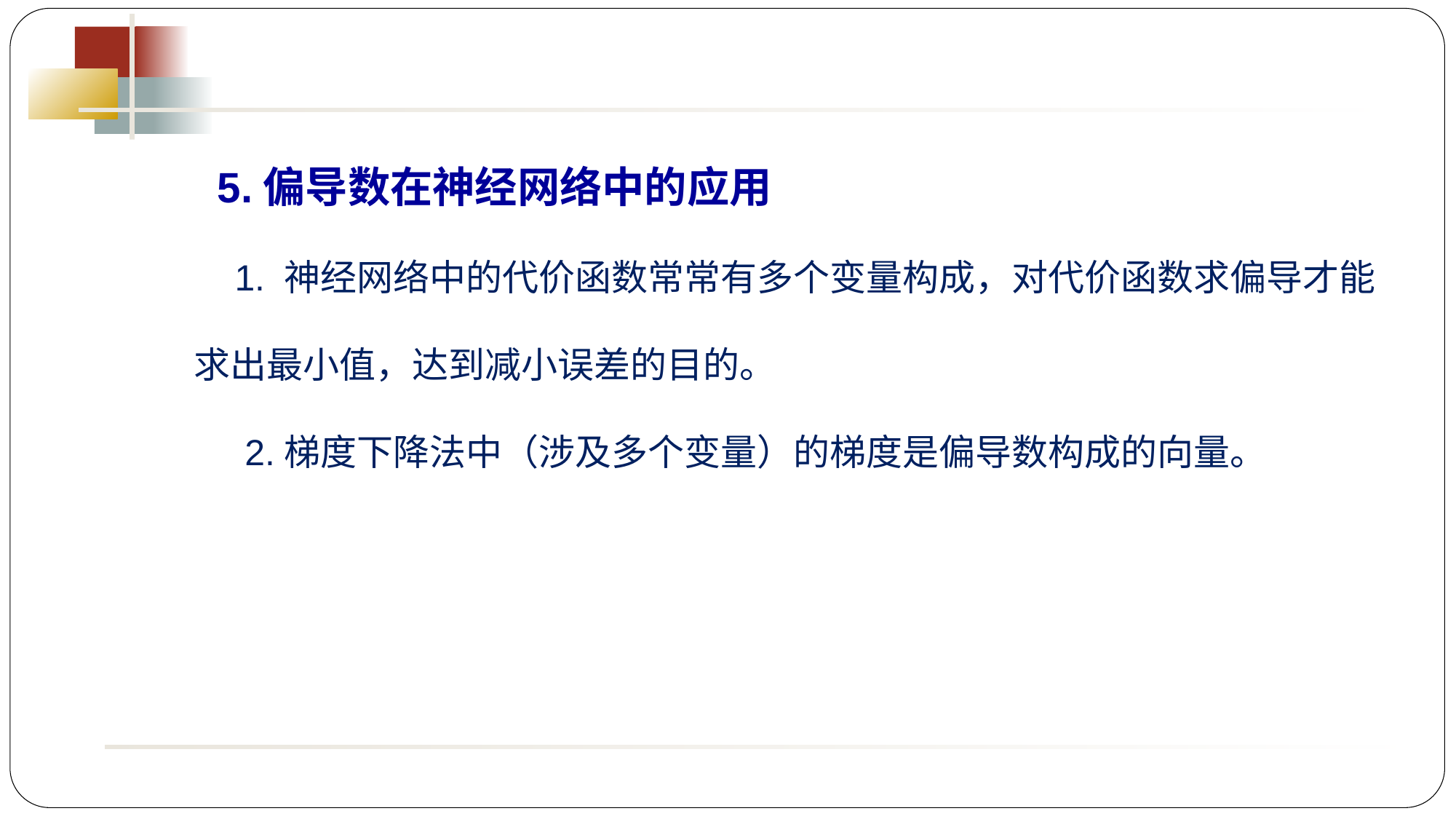

5.偏导数在神经网络中的应用
    1. 神经网络中的代价函数常常有多个变量构成，对代价函数求偏导才能求出最小值，达到减小误差的目的。
     2.梯度下降法中（涉及多个变量）的梯度是偏导数构成的向量。